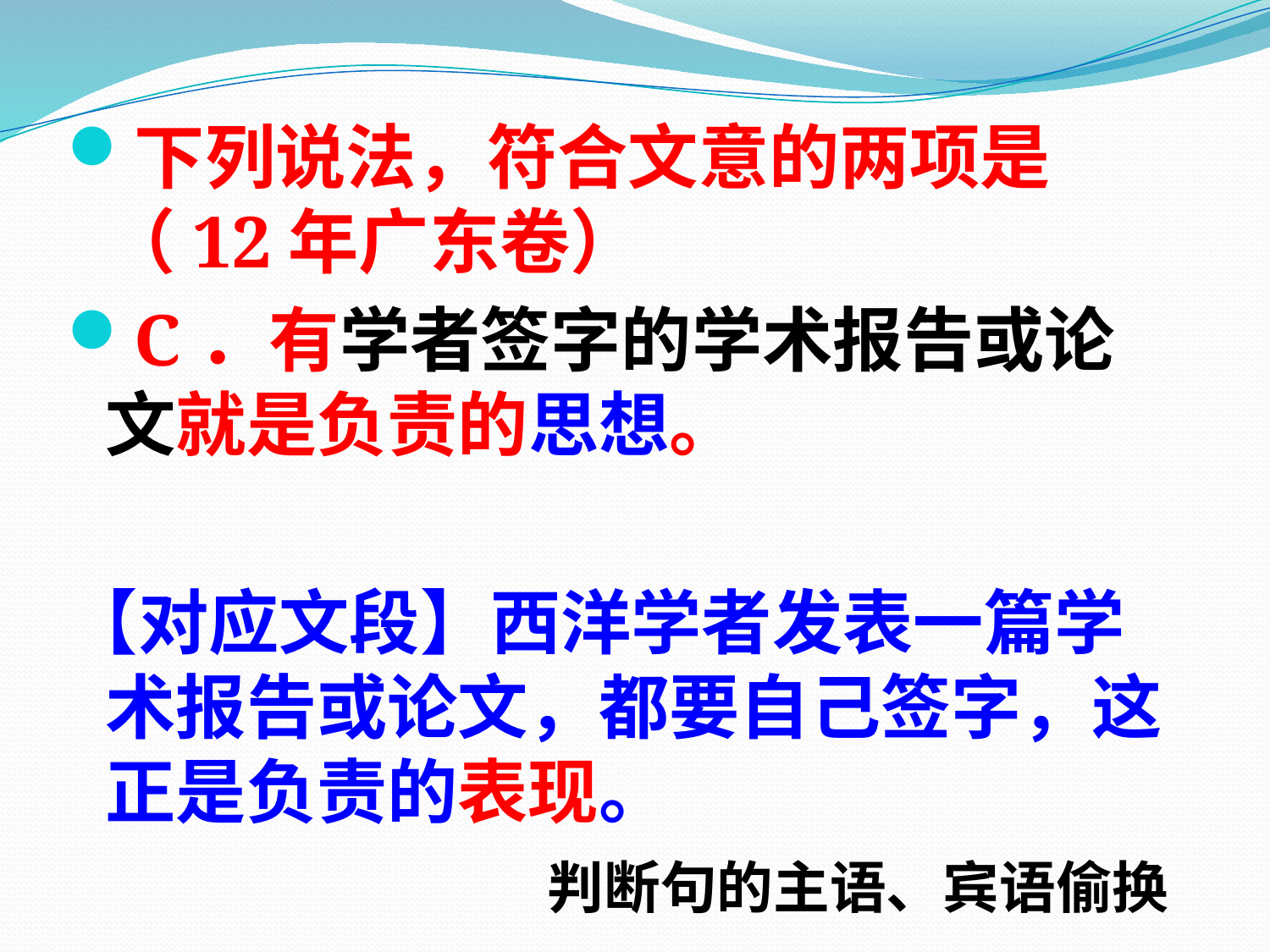

下列说法，符合文意的两项是（12年广东卷）
C．有学者签字的学术报告或论文就是负责的思想。

【对应文段】西洋学者发表一篇学术报告或论文，都要自己签字，这正是负责的表现。
判断句的主语、宾语偷换